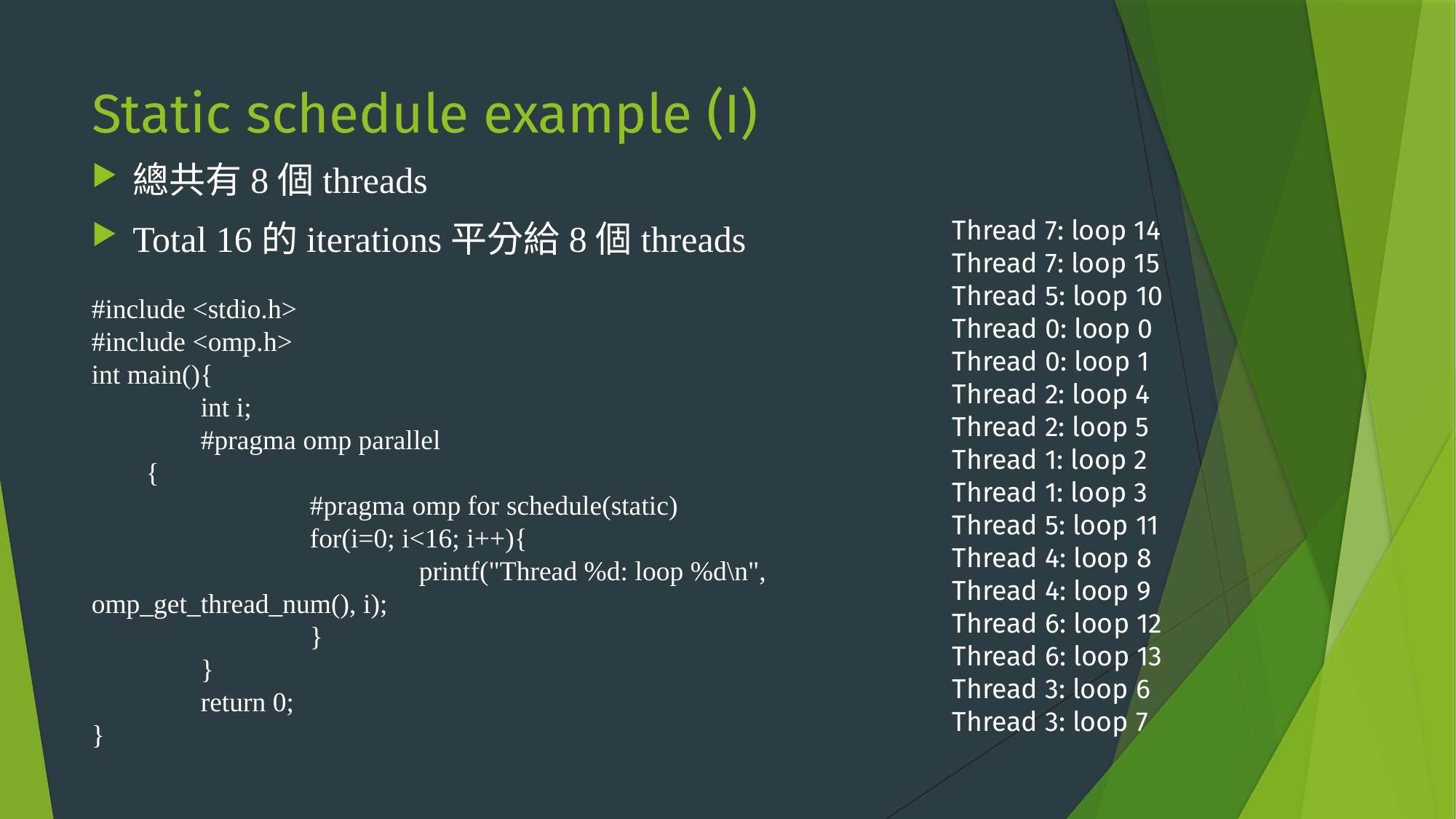

# Static schedule example (I)
總共有8個threads
Total 16的iterations平分給8個threads
Thread 7: loop 14
Thread 7: loop 15
Thread 5: loop 10
Thread 0: loop 0
Thread 0: loop 1
Thread 2: loop 4
Thread 2: loop 5
Thread 1: loop 2
Thread 1: loop 3
Thread 5: loop 11
Thread 4: loop 8
Thread 4: loop 9
Thread 6: loop 12
Thread 6: loop 13
Thread 3: loop 6
Thread 3: loop 7
#include <stdio.h>
#include <omp.h>
int main(){
	int i;
	#pragma omp parallel
{
		#pragma omp for schedule(static)
		for(i=0; i<16; i++){
			printf("Thread %d: loop %d\n", omp_get_thread_num(), i);
		}
	}
	return 0;
}